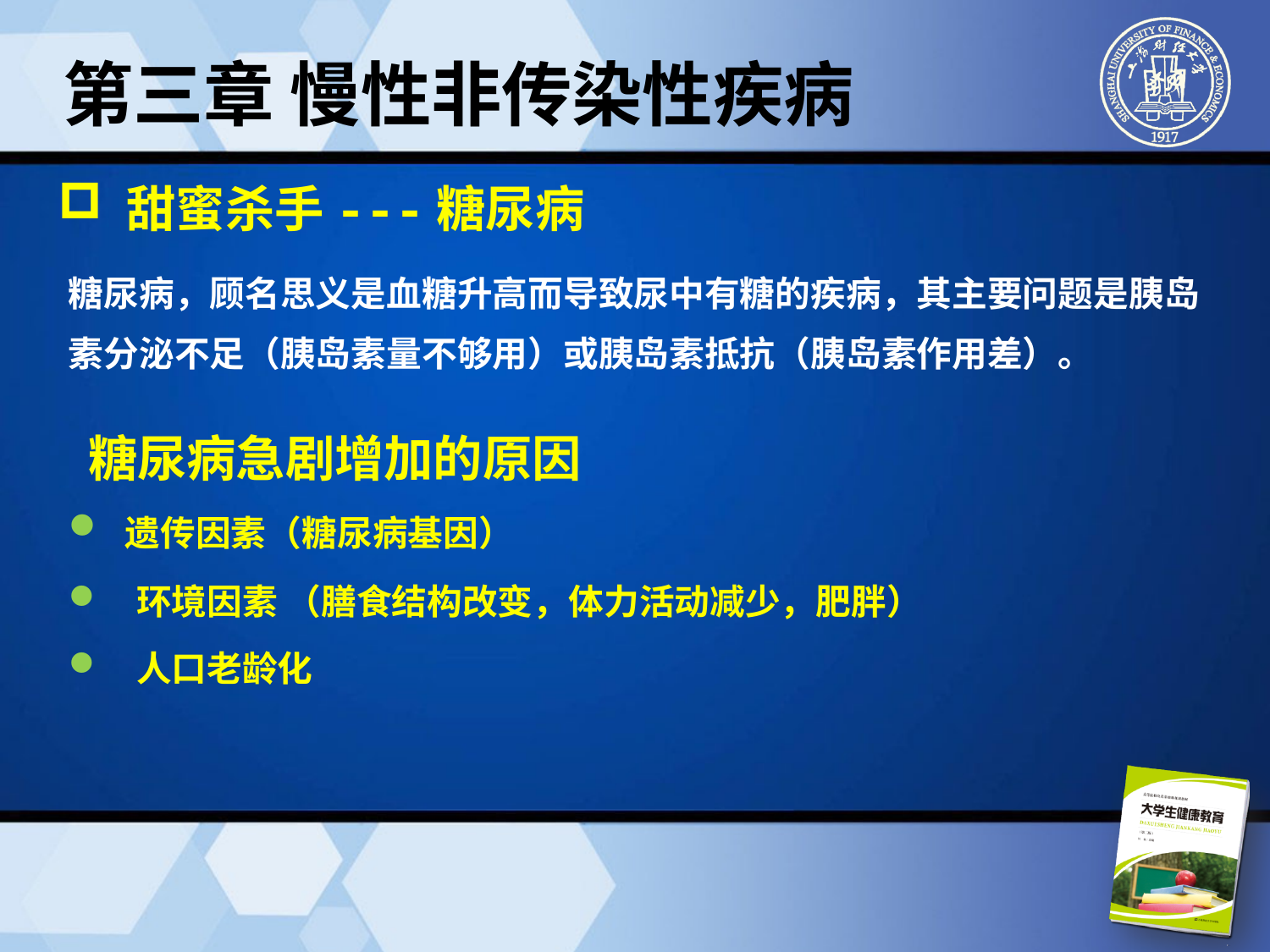

第三章 慢性非传染性疾病
 甜蜜杀手---糖尿病
糖尿病，顾名思义是血糖升高而导致尿中有糖的疾病，其主要问题是胰岛素分泌不足（胰岛素量不够用）或胰岛素抵抗（胰岛素作用差）。
 糖尿病急剧增加的原因
 遗传因素（糖尿病基因）
   环境因素 （膳食结构改变，体力活动减少，肥胖）
   人口老龄化